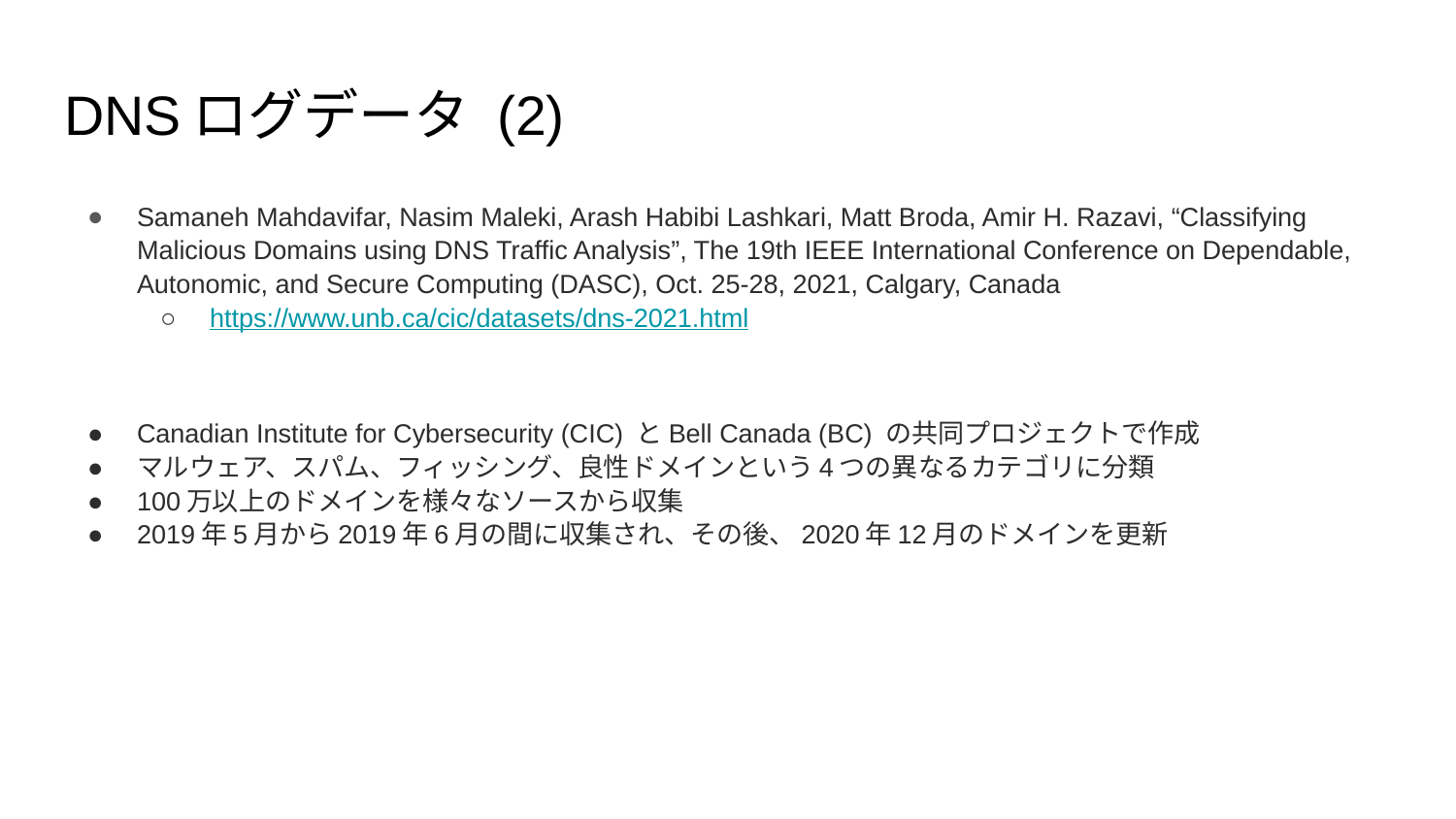

# DNSログデータ (2)
Samaneh Mahdavifar, Nasim Maleki, Arash Habibi Lashkari, Matt Broda, Amir H. Razavi, “Classifying Malicious Domains using DNS Traffic Analysis”, The 19th IEEE International Conference on Dependable, Autonomic, and Secure Computing (DASC), Oct. 25-28, 2021, Calgary, Canada
https://www.unb.ca/cic/datasets/dns-2021.html

Canadian Institute for Cybersecurity (CIC) とBell Canada (BC) の共同プロジェクトで作成
マルウェア、スパム、フィッシング、良性ドメインという4つの異なるカテゴリに分類
100万以上のドメインを様々なソースから収集
2019年5月から2019年6月の間に収集され、その後、2020年12月のドメインを更新